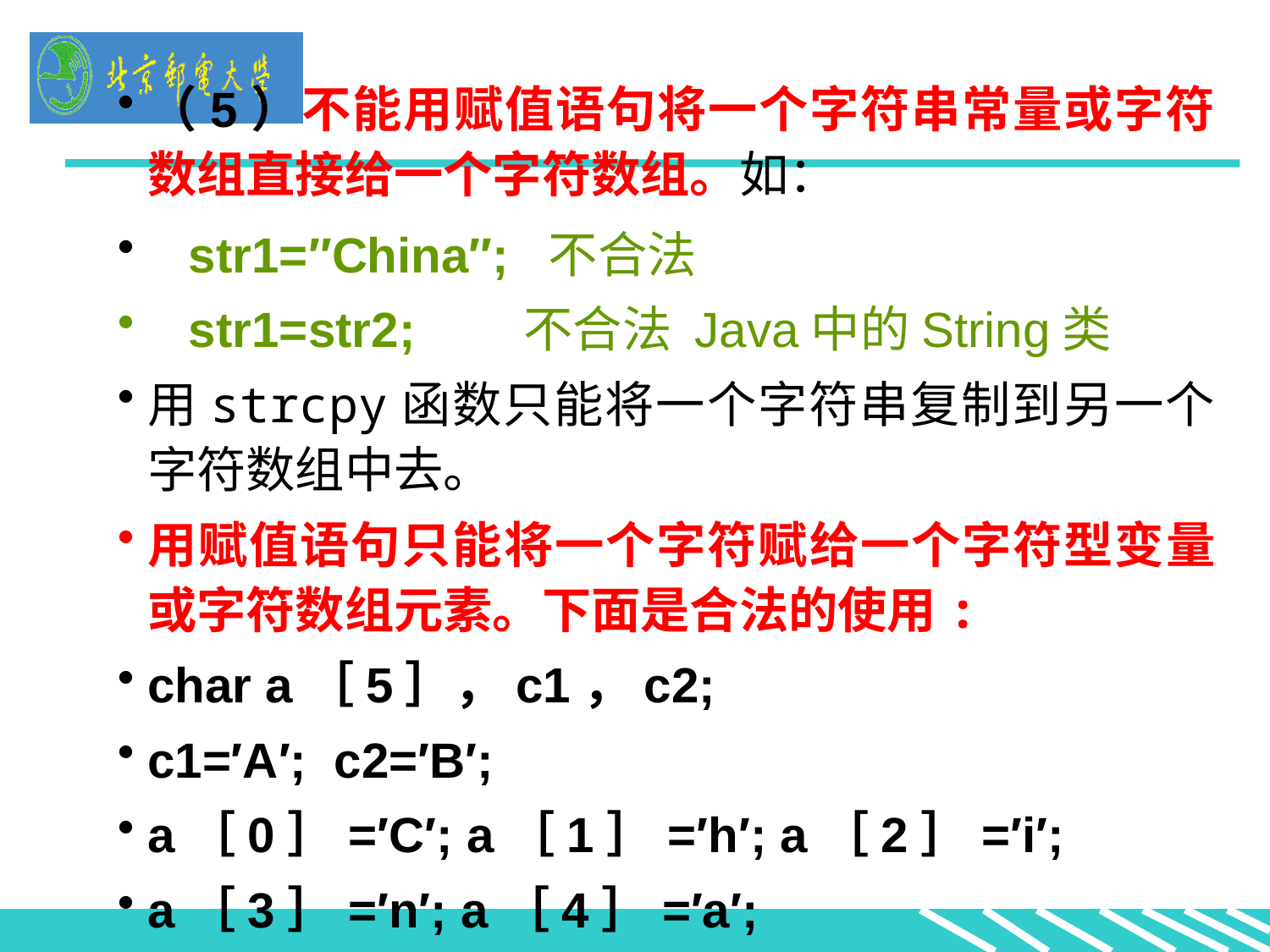

（5）不能用赋值语句将一个字符串常量或字符数组直接给一个字符数组。如：
   str1=″China″;  不合法
   str1=str2;       不合法 Java中的String类
用strcpy函数只能将一个字符串复制到另一个字符数组中去。
用赋值语句只能将一个字符赋给一个字符型变量或字符数组元素。下面是合法的使用:
char a［5］，c1，c2;
c1=′A′;  c2=′B′;
a［0］=′C′; a［1］=′h′; a［2］=′i′;
a［3］=′n′; a［4］=′a′;